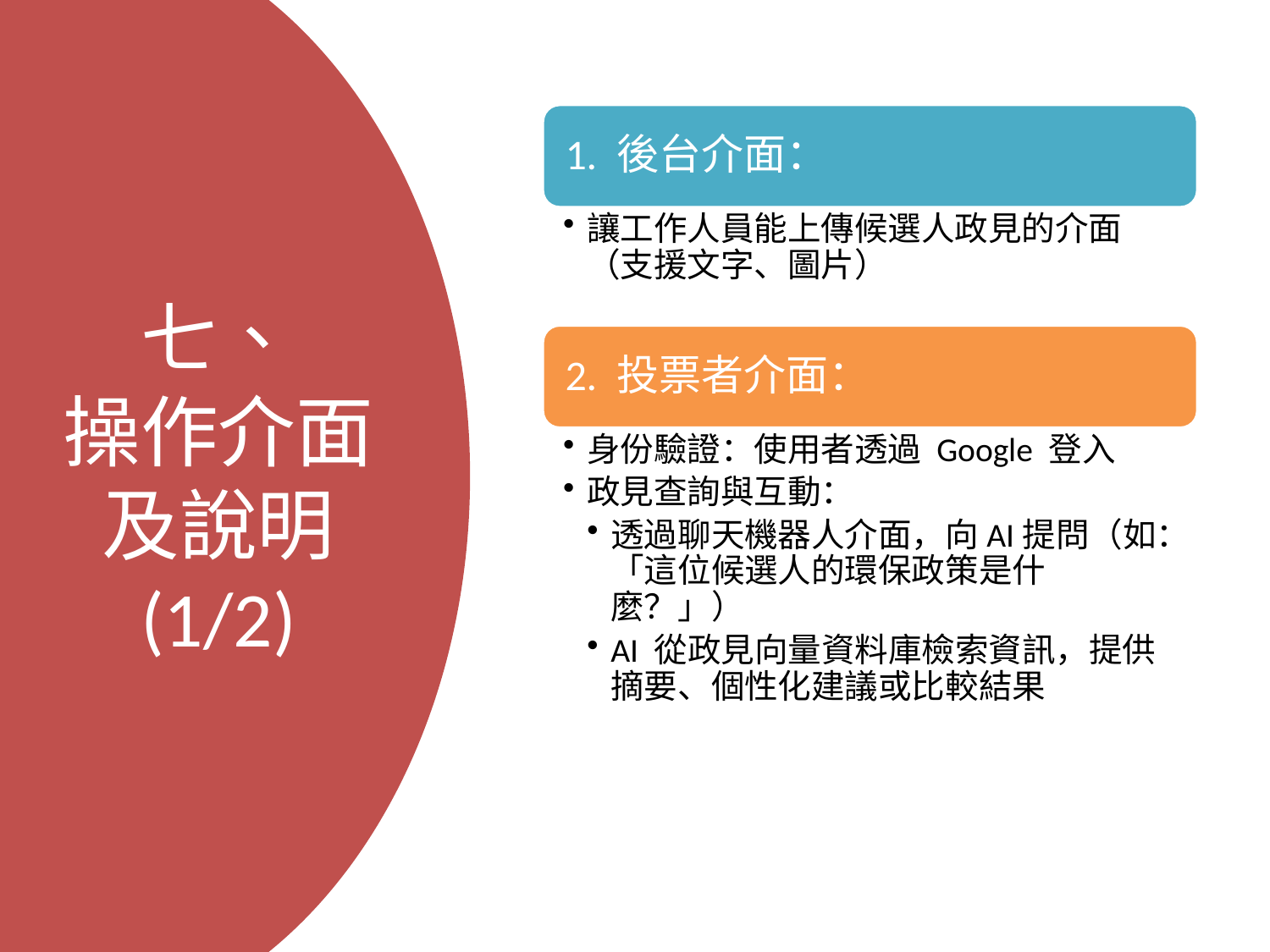

1. 後台介面：
讓工作人員能上傳候選人政見的介面（支援文字、圖片）
2. 投票者介面：
身份驗證：使用者透過 Google 登入
政見查詢與互動：
透過聊天機器人介面，向AI提問（如：「這位候選人的環保政策是什麼？」）
AI 從政見向量資料庫檢索資訊，提供摘要、個性化建議或比較結果
# 七、 操作介面及說明 (1/2)